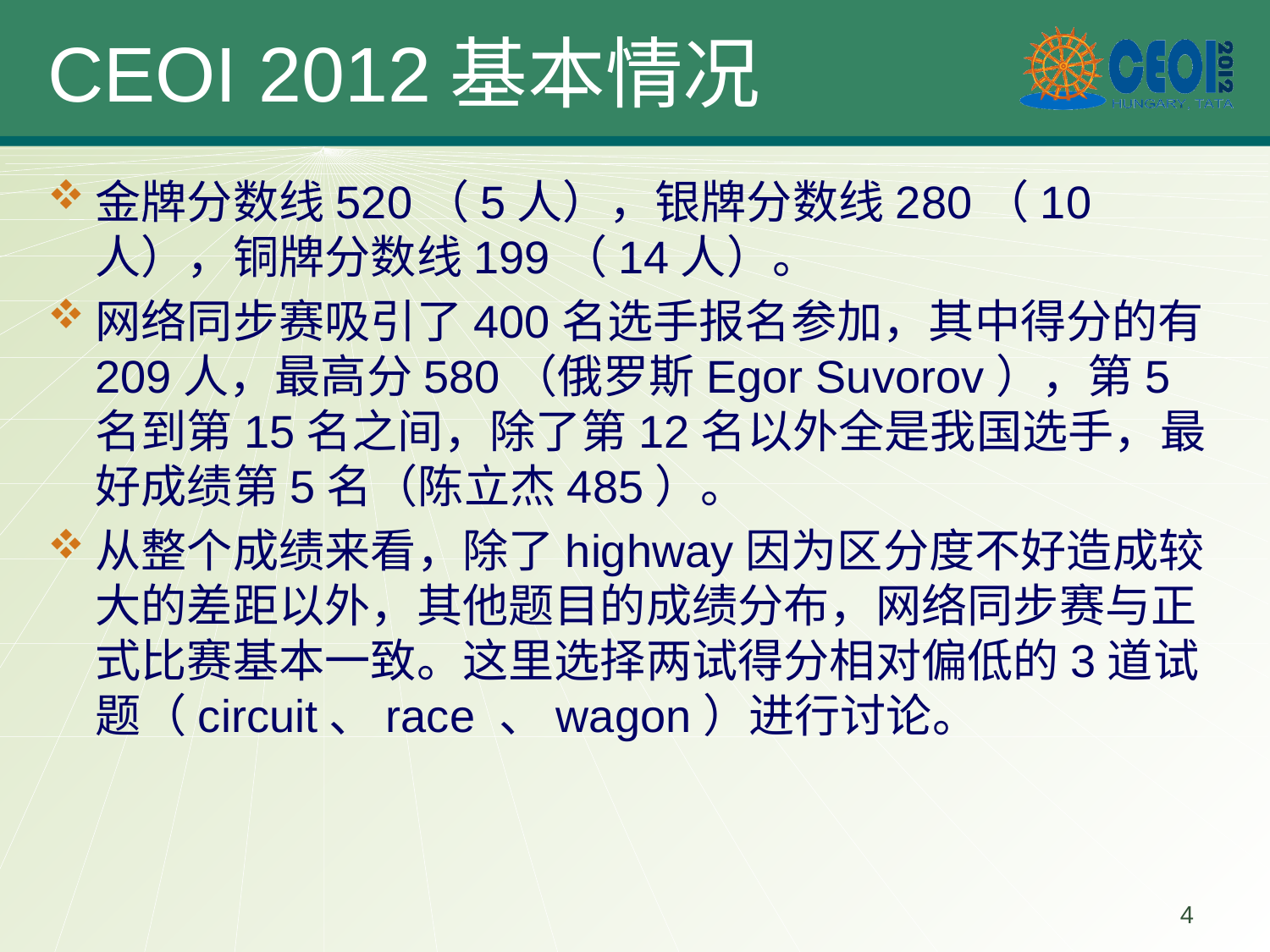

CEOI 2012基本情况
金牌分数线520（5人），银牌分数线280（10人），铜牌分数线199（14人）。
网络同步赛吸引了400名选手报名参加，其中得分的有209人，最高分580（俄罗斯Egor Suvorov），第5名到第15名之间，除了第12名以外全是我国选手，最好成绩第5名（陈立杰485）。
从整个成绩来看，除了highway因为区分度不好造成较大的差距以外，其他题目的成绩分布，网络同步赛与正式比赛基本一致。这里选择两试得分相对偏低的3道试题（circuit、race 、wagon）进行讨论。
4